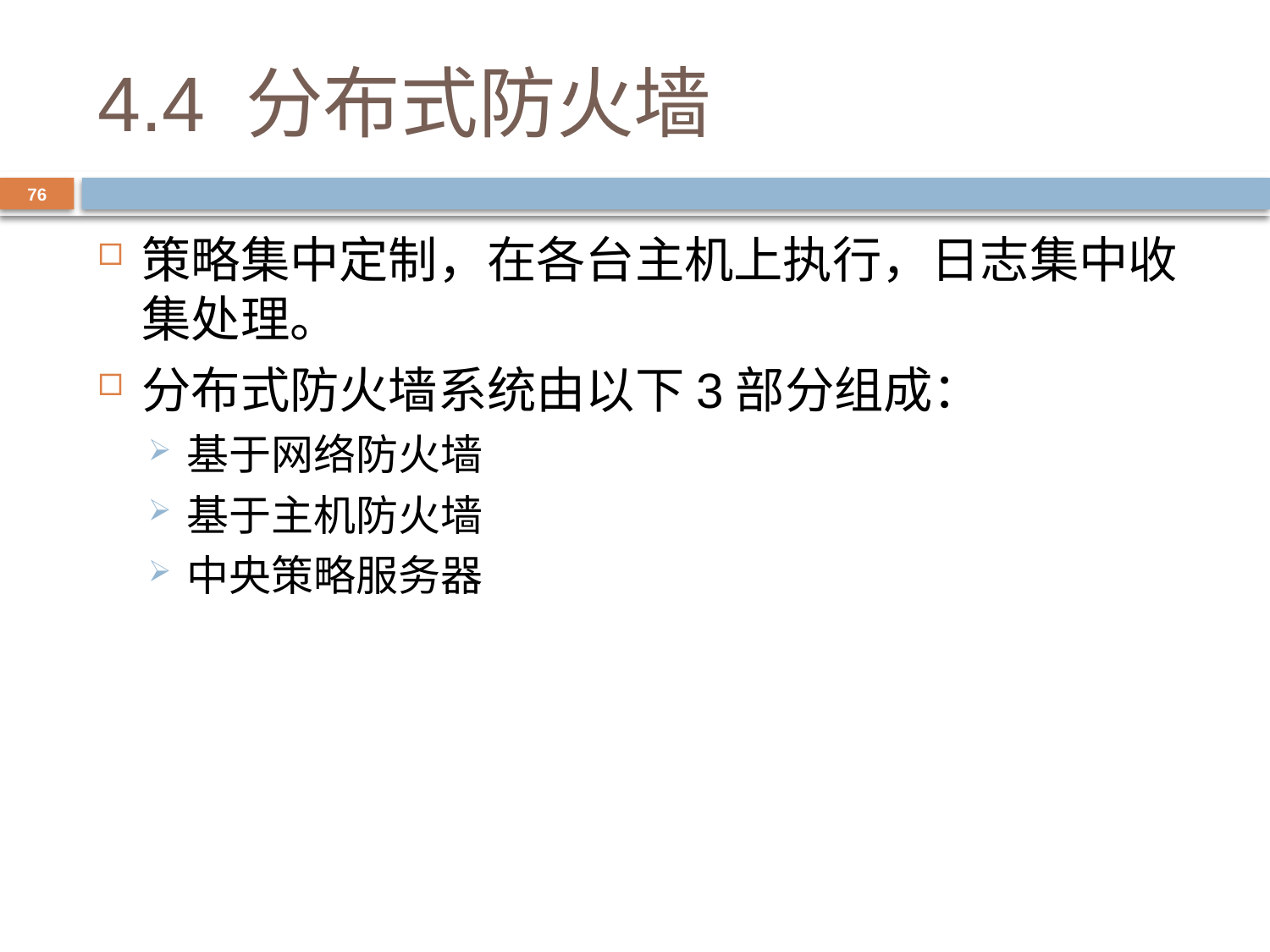

# 4.4 分布式防火墙
76
策略集中定制，在各台主机上执行，日志集中收集处理。
分布式防火墙系统由以下3部分组成：
基于网络防火墙
基于主机防火墙
中央策略服务器